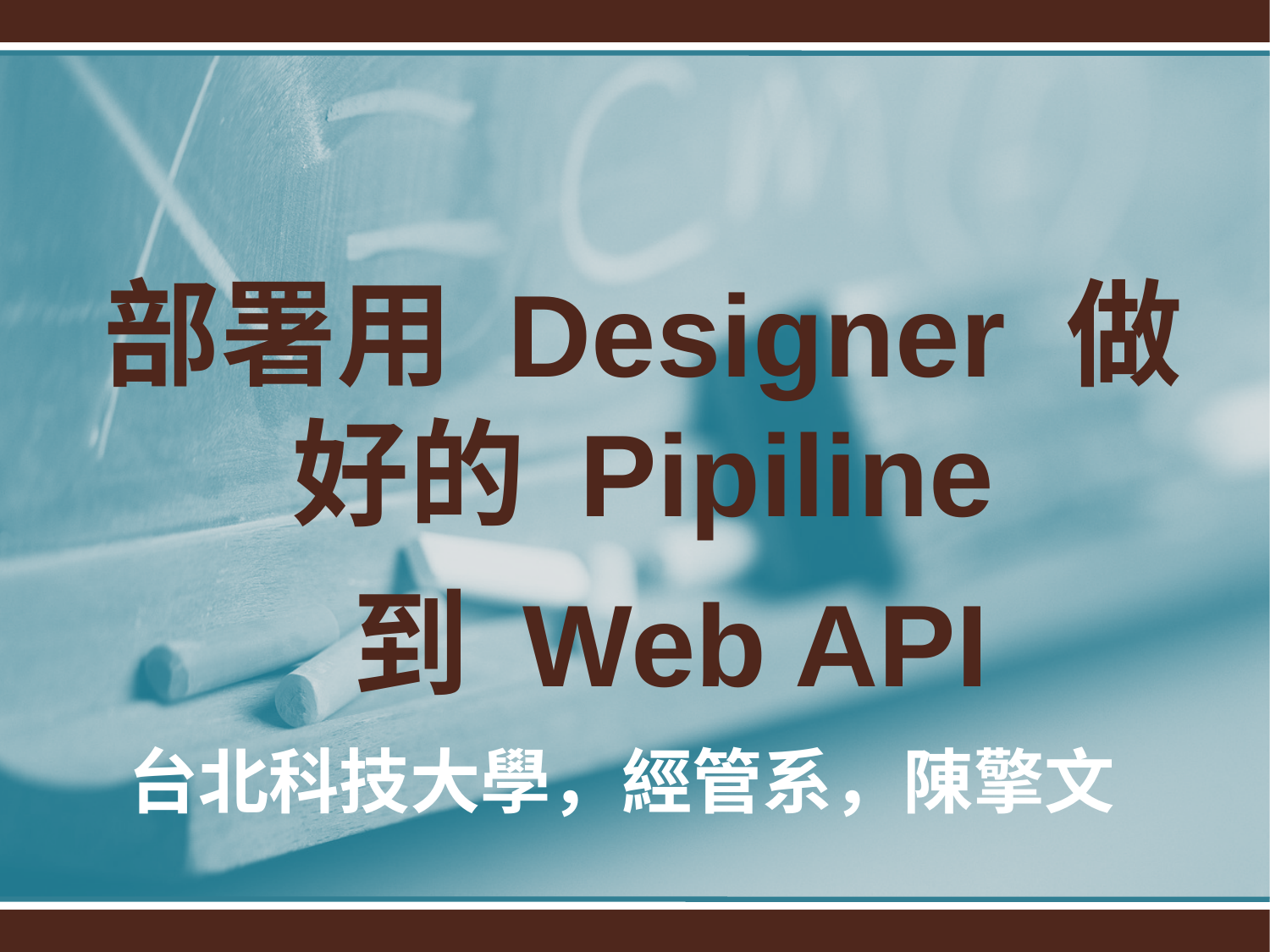

部署用 Designer 做好的 Pipiline
 到 Web API
# 台北科技大學，經管系，陳擎文